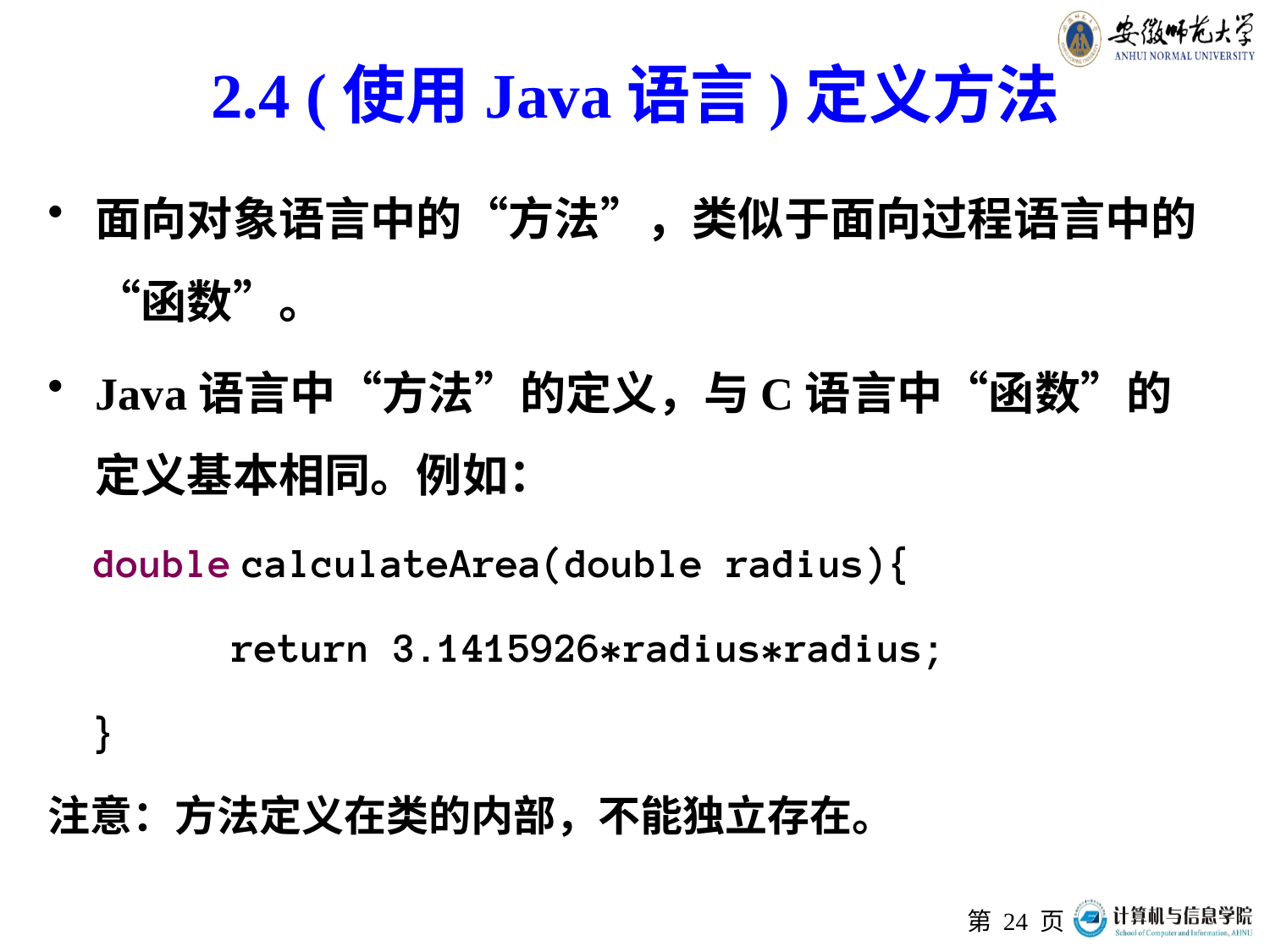

# 2.4 (使用Java语言)定义方法
面向对象语言中的“方法”，类似于面向过程语言中的“函数”。
Java语言中“方法”的定义，与C语言中“函数”的定义基本相同。例如：
  double calculateArea(double radius){
        return 3.1415926*radius*radius;
  }
注意：方法定义在类的内部，不能独立存在。
第 24 页